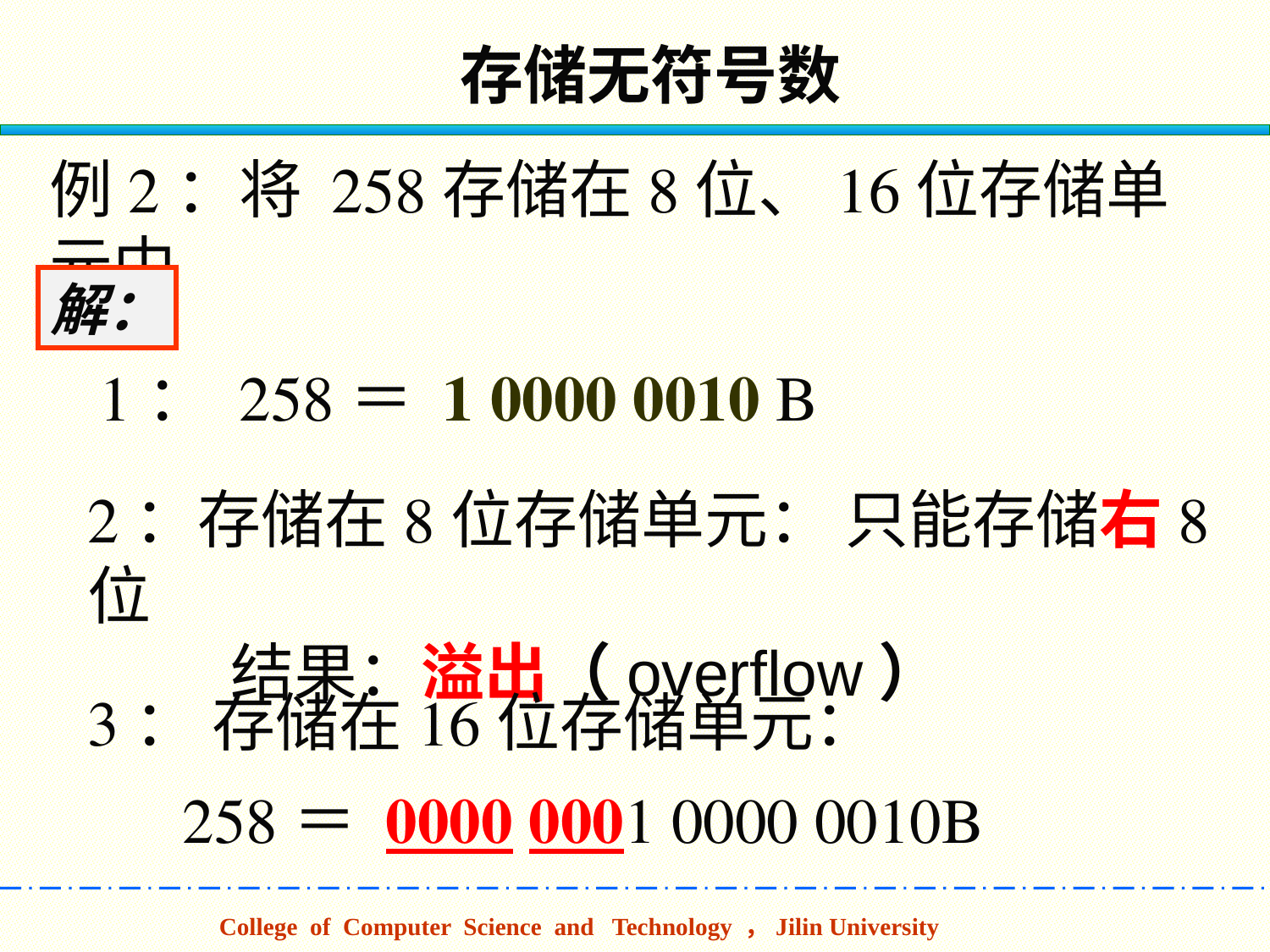

存储无符号数
例2：将 258存储在8位、16位存储单元中
解：
1： 258＝ 1 0000 0010 B
2：存储在8位存储单元： 只能存储右8位
         结果：溢出（overflow）
3： 存储在16位存储单元：
      258＝ 0000 0001 0000 0010B